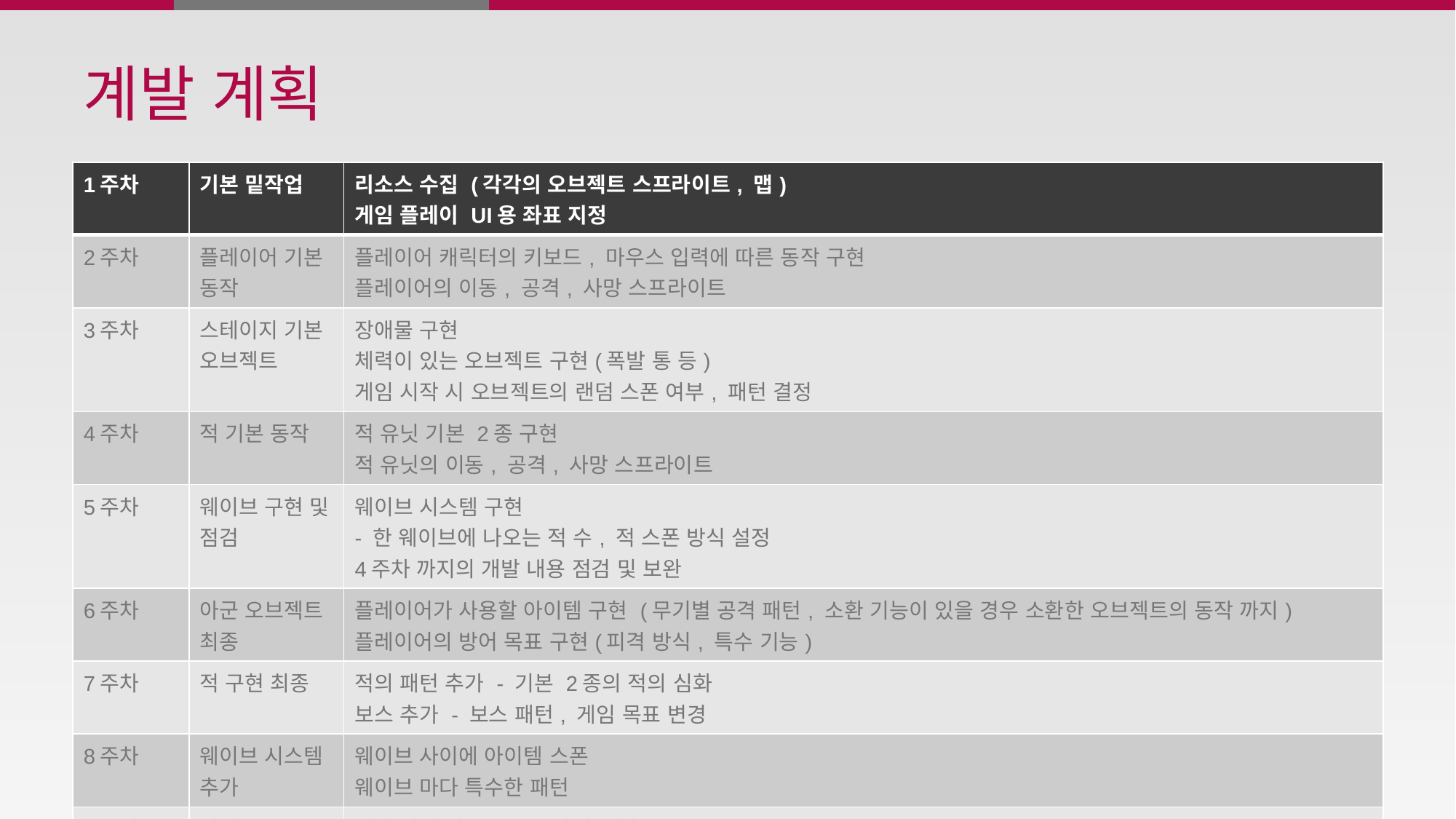

# 계발 계획
| 1주차 | 기본 밑작업 | 리소스 수집 (각각의 오브젝트 스프라이트, 맵) 게임 플레이 UI용 좌표 지정 |
| --- | --- | --- |
| 2주차 | 플레이어 기본 동작 | 플레이어 캐릭터의 키보드, 마우스 입력에 따른 동작 구현 플레이어의 이동, 공격, 사망 스프라이트 |
| 3주차 | 스테이지 기본 오브젝트 | 장애물 구현 체력이 있는 오브젝트 구현(폭발 통 등) 게임 시작 시 오브젝트의 랜덤 스폰 여부, 패턴 결정 |
| 4주차 | 적 기본 동작 | 적 유닛 기본 2종 구현 적 유닛의 이동, 공격, 사망 스프라이트 |
| 5주차 | 웨이브 구현 및 점검 | 웨이브 시스템 구현 - 한 웨이브에 나오는 적 수, 적 스폰 방식 설정 4주차 까지의 개발 내용 점검 및 보완 |
| 6주차 | 아군 오브젝트 최종 | 플레이어가 사용할 아이템 구현 (무기별 공격 패턴, 소환 기능이 있을 경우 소환한 오브젝트의 동작 까지) 플레이어의 방어 목표 구현(피격 방식, 특수 기능) |
| 7주차 | 적 구현 최종 | 적의 패턴 추가 - 기본 2종의 적의 심화 보스 추가 - 보스 패턴, 게임 목표 변경 |
| 8주차 | 웨이브 시스템 추가 | 웨이브 사이에 아이템 스폰 웨이브 마다 특수한 패턴 |
| 9주차 | 시작 & 종료 구현 | 게임 시작 화면, 종료 화면 구현 |
| 10주차 | 마무리 | 릴리즈 |